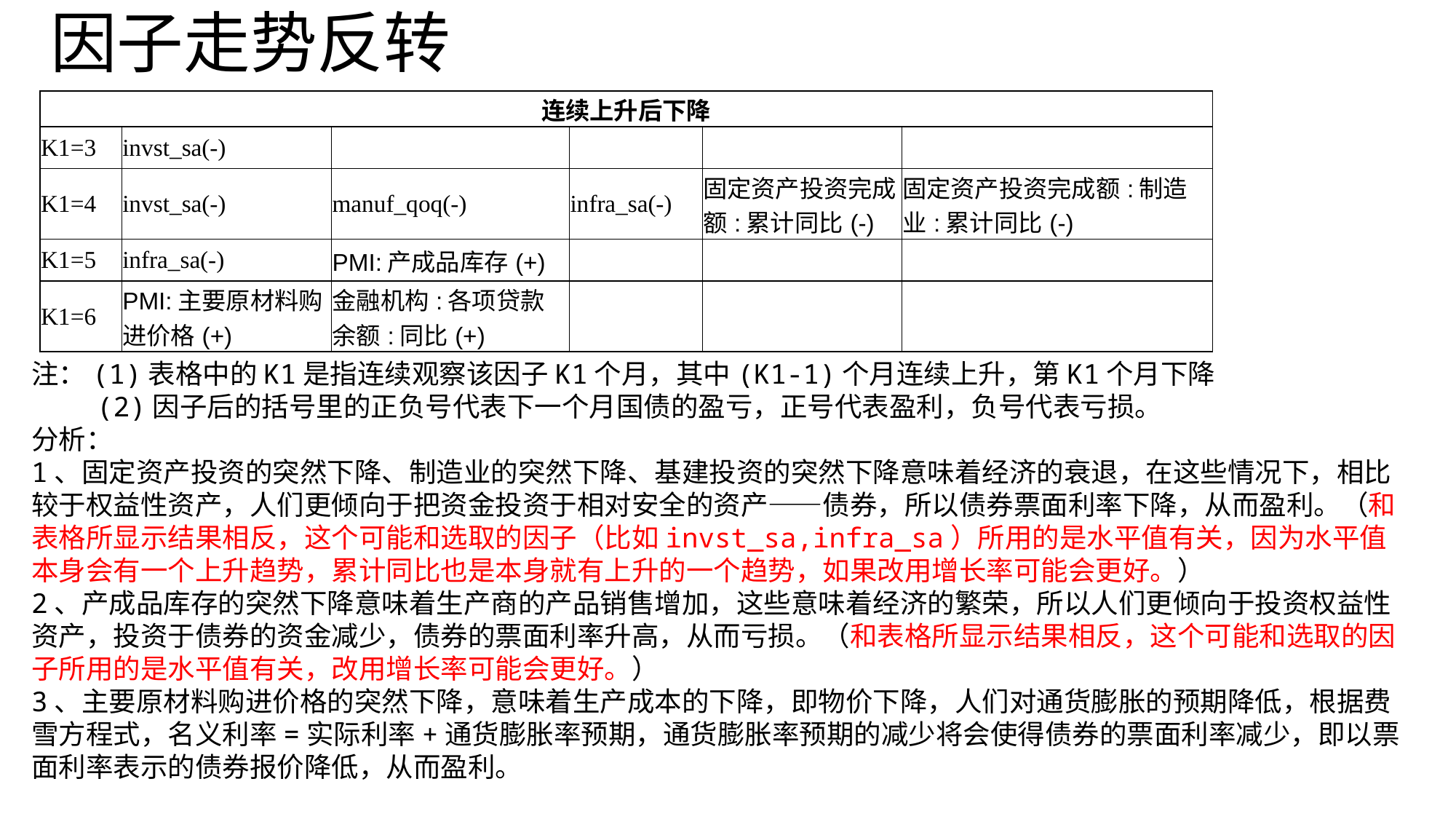

# 因子走势反转
| 连续上升后下降 |  |  |  |  |  |
| --- | --- | --- | --- | --- | --- |
| K1=3 | invst\_sa(-) |  |  |  |  |
| K1=4 | invst\_sa(-) | manuf\_qoq(-) | infra\_sa(-) | 固定资产投资完成额:累计同比(-) | 固定资产投资完成额:制造业:累计同比(-) |
| K1=5 | infra\_sa(-) | PMI:产成品库存(+) |  |  |  |
| K1=6 | PMI:主要原材料购进价格(+) | 金融机构:各项贷款余额:同比(+) |  |  |  |
注：(1)表格中的K1是指连续观察该因子K1个月，其中(K1-1)个月连续上升，第K1个月下降
    (2)因子后的括号里的正负号代表下一个月国债的盈亏，正号代表盈利，负号代表亏损。
分析：
1、固定资产投资的突然下降、制造业的突然下降、基建投资的突然下降意味着经济的衰退，在这些情况下，相比较于权益性资产，人们更倾向于把资金投资于相对安全的资产——债券，所以债券票面利率下降，从而盈利。（和表格所显示结果相反，这个可能和选取的因子（比如invst_sa,infra_sa）所用的是水平值有关，因为水平值本身会有一个上升趋势，累计同比也是本身就有上升的一个趋势，如果改用增长率可能会更好。）
2、产成品库存的突然下降意味着生产商的产品销售增加，这些意味着经济的繁荣，所以人们更倾向于投资权益性资产，投资于债券的资金减少，债券的票面利率升高，从而亏损。（和表格所显示结果相反，这个可能和选取的因子所用的是水平值有关，改用增长率可能会更好。）
3、主要原材料购进价格的突然下降，意味着生产成本的下降，即物价下降，人们对通货膨胀的预期降低，根据费雪方程式，名义利率=实际利率+通货膨胀率预期，通货膨胀率预期的减少将会使得债券的票面利率减少，即以票面利率表示的债券报价降低，从而盈利。